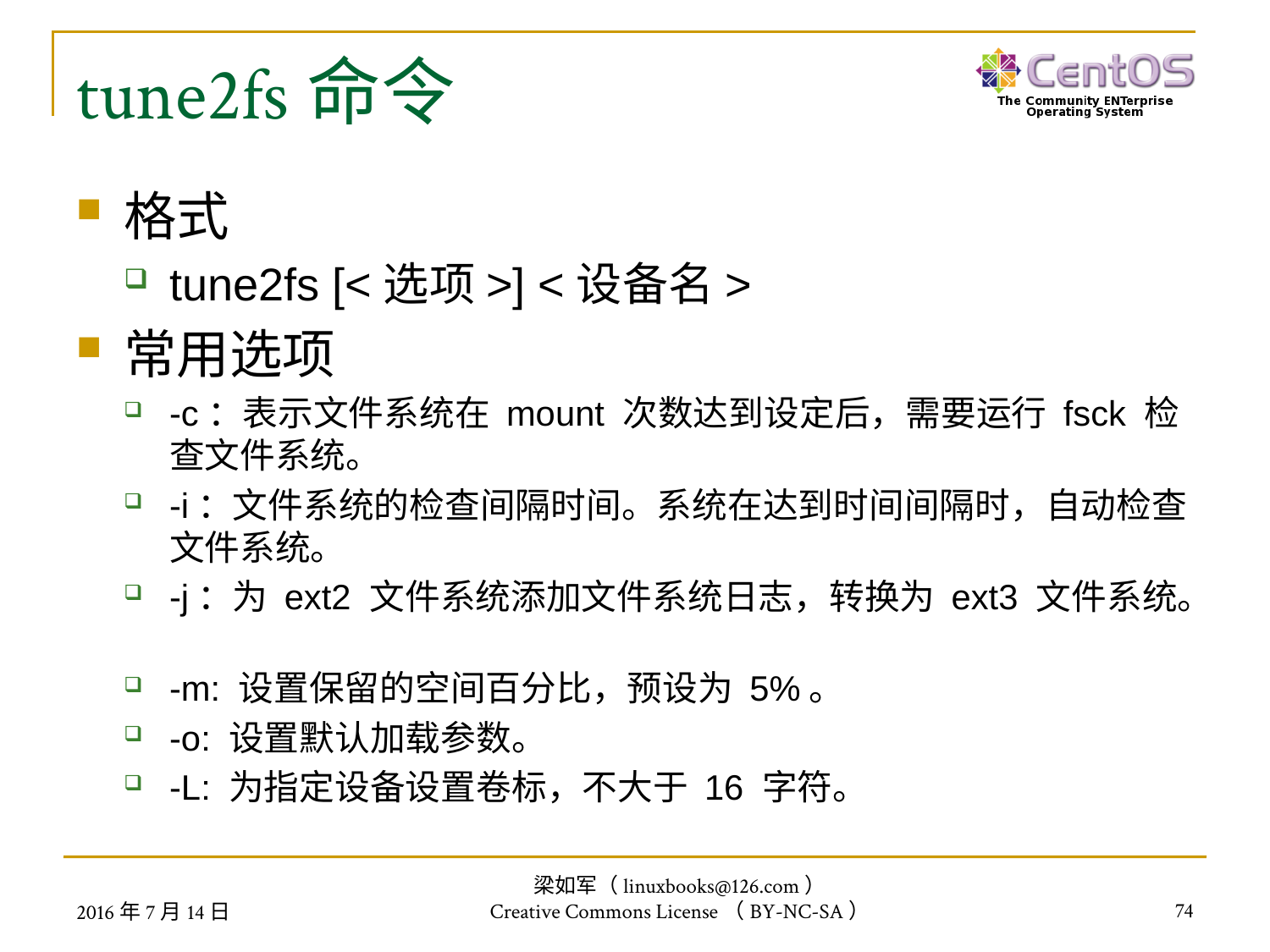

# tune2fs命令
格式
tune2fs [<选项>] <设备名>
常用选项
-c：表示文件系统在 mount 次数达到设定后，需要运行 fsck 检查文件系统。
-i：文件系统的检查间隔时间。系统在达到时间间隔时，自动检查文件系统。
-j：为 ext2 文件系统添加文件系统日志，转换为 ext3 文件系统。
-m: 设置保留的空间百分比，预设为 5%。
-o: 设置默认加载参数。
-L: 为指定设备设置卷标，不大于 16 字符。
梁如军（linuxbooks@126.com）
Creative Commons License（BY-NC-SA）
2016年7月14日
74